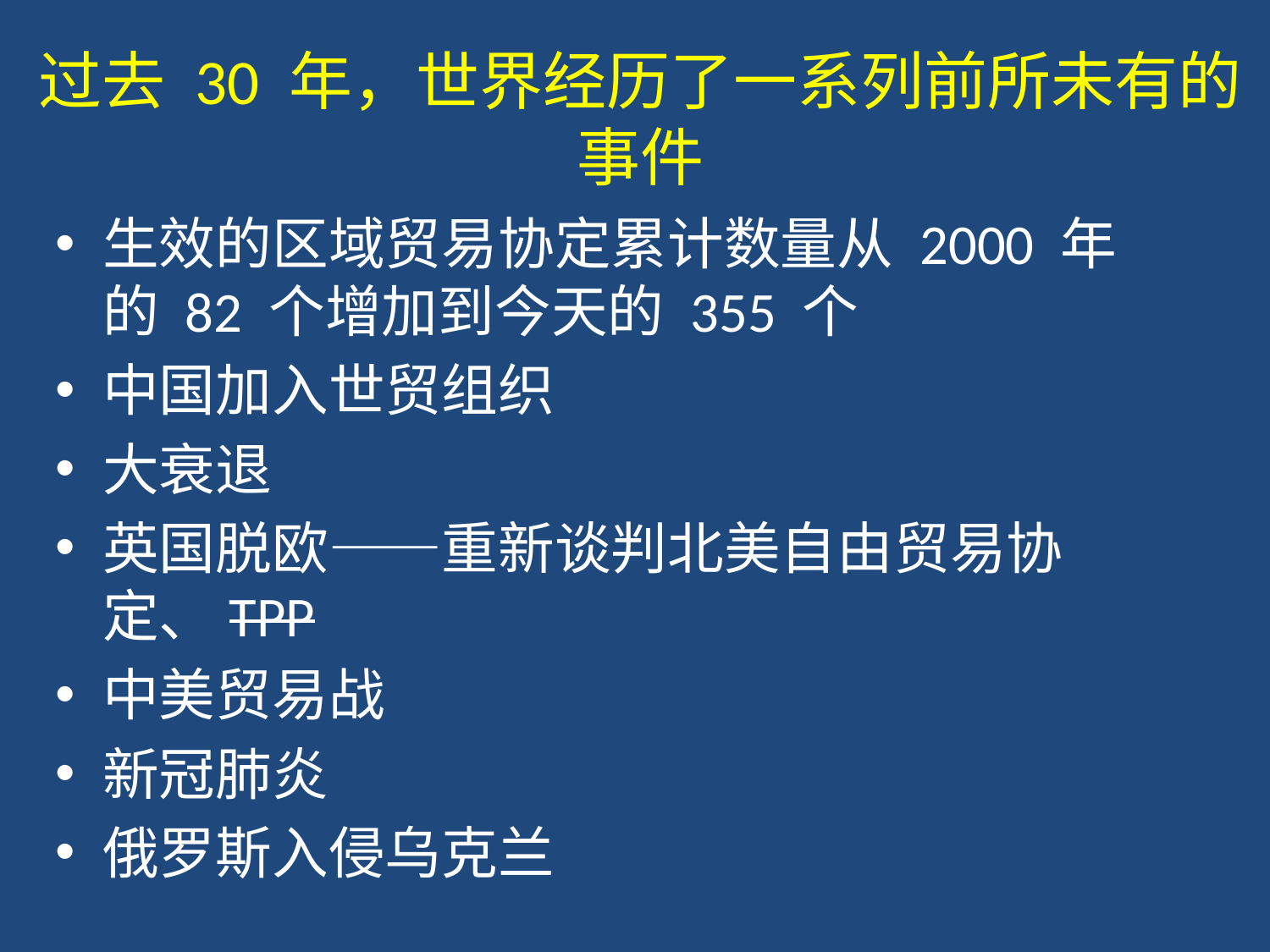

# 过去 30 年，世界经历了一系列前所未有的事件
生效的区域贸易协定累计数量从 2000 年的 82 个增加到今天的 355 个
中国加入世贸组织
大衰退
英国脱欧——重新谈判北美自由贸易协定、TPP
中美贸易战
新冠肺炎
俄罗斯入侵乌克兰